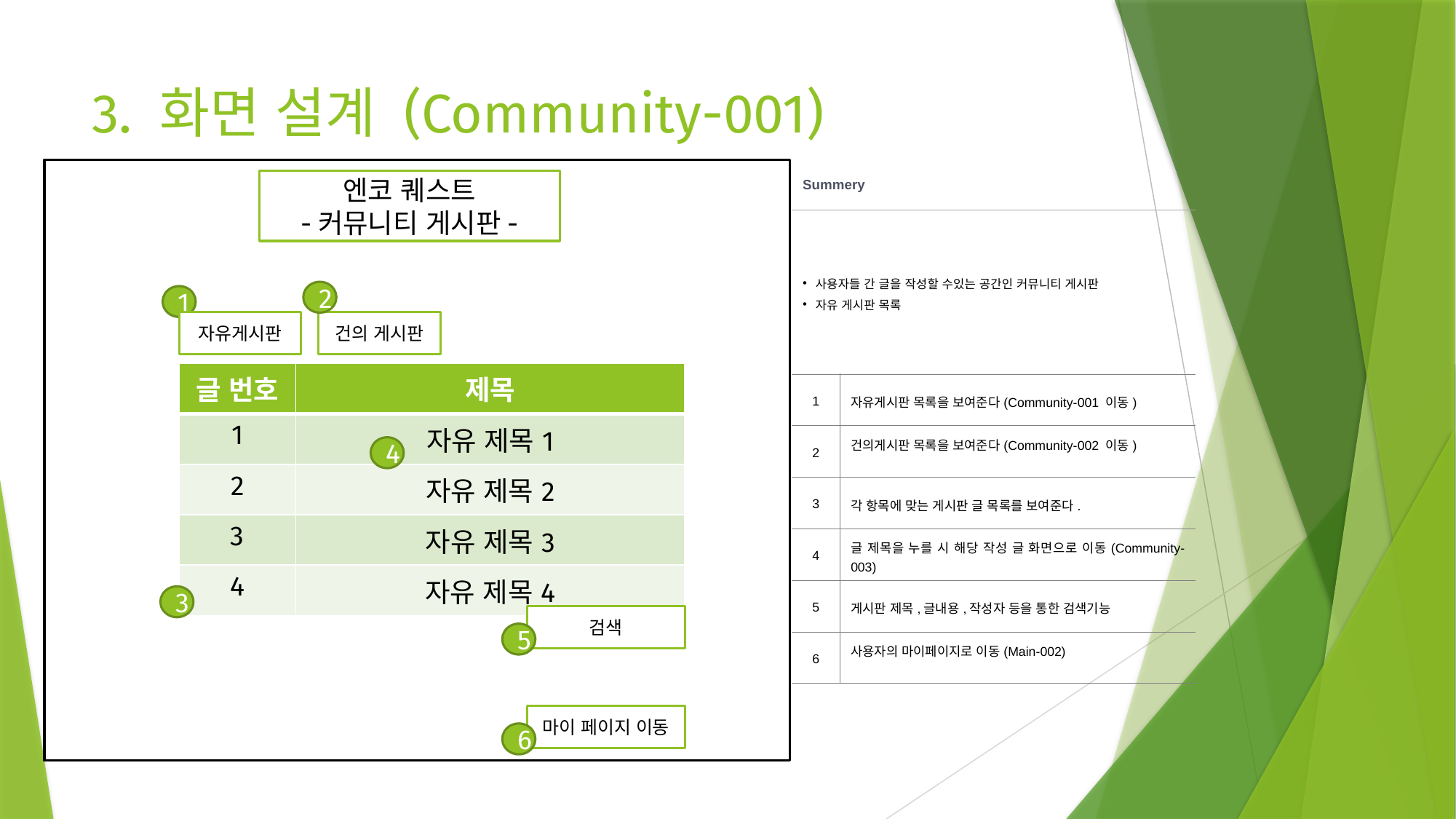

# 3. 화면 설계 (Community-001)

| Summery |  |
| --- | --- |
| 사용자들 간 글을 작성할 수있는 공간인 커뮤니티 게시판 자유 게시판 목록 |  |
| 1 | 자유게시판 목록을 보여준다(Community-001 이동) |
| 2 | 건의게시판 목록을 보여준다(Community-002 이동) |
| 3 | 각 항목에 맞는 게시판 글 목록를 보여준다. |
| 4 | 글 제목을 누를 시 해당 작성 글 화면으로 이동(Community-003) |
| 5 | 게시판 제목,글내용,작성자 등을 통한 검색기능 |
| 6 | 사용자의 마이페이지로 이동(Main-002) |
엔코 퀘스트
-커뮤니티 게시판-
2
1
자유게시판
건의 게시판
| 글 번호 | 제목 |
| --- | --- |
| 1 | 자유 제목1 |
| 2 | 자유 제목2 |
| 3 | 자유 제목3 |
| 4 | 자유 제목4 |
4
3
검색
5
마이 페이지 이동
6